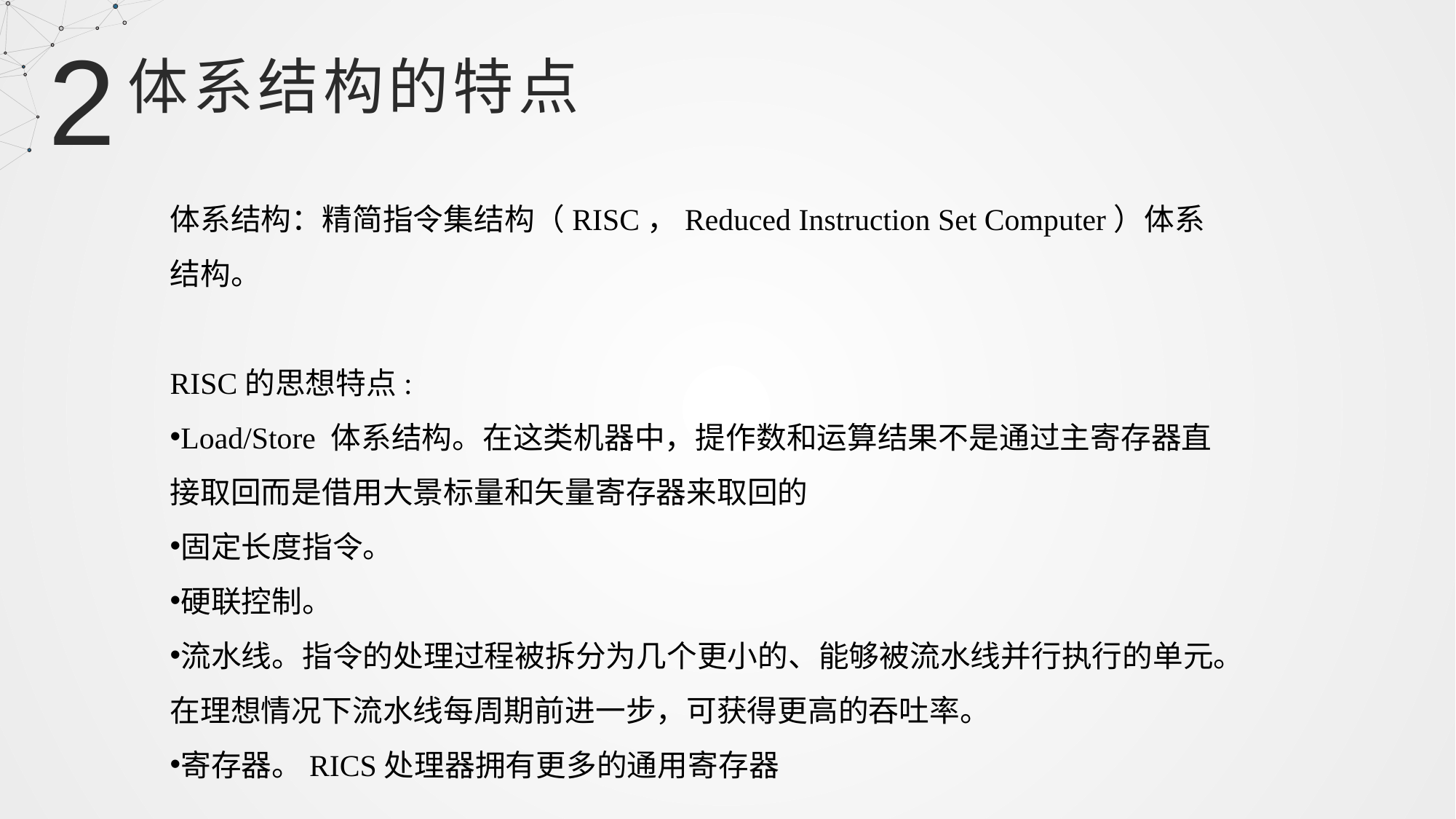

2
体系结构的特点
体系结构：精简指令集结构（RISC，Reduced Instruction Set Computer）体系结构。

RISC的思想特点:
Load/Store 体系结构。在这类机器中，提作数和运算结果不是通过主寄存器直接取回而是借用大景标量和矢量寄存器来取回的
固定长度指令。
硬联控制。
流水线。指令的处理过程被拆分为几个更小的、能够被流水线并行执行的单元。在理想情况下流水线每周期前进一步，可获得更高的吞吐率。
寄存器。RICS处理器拥有更多的通用寄存器